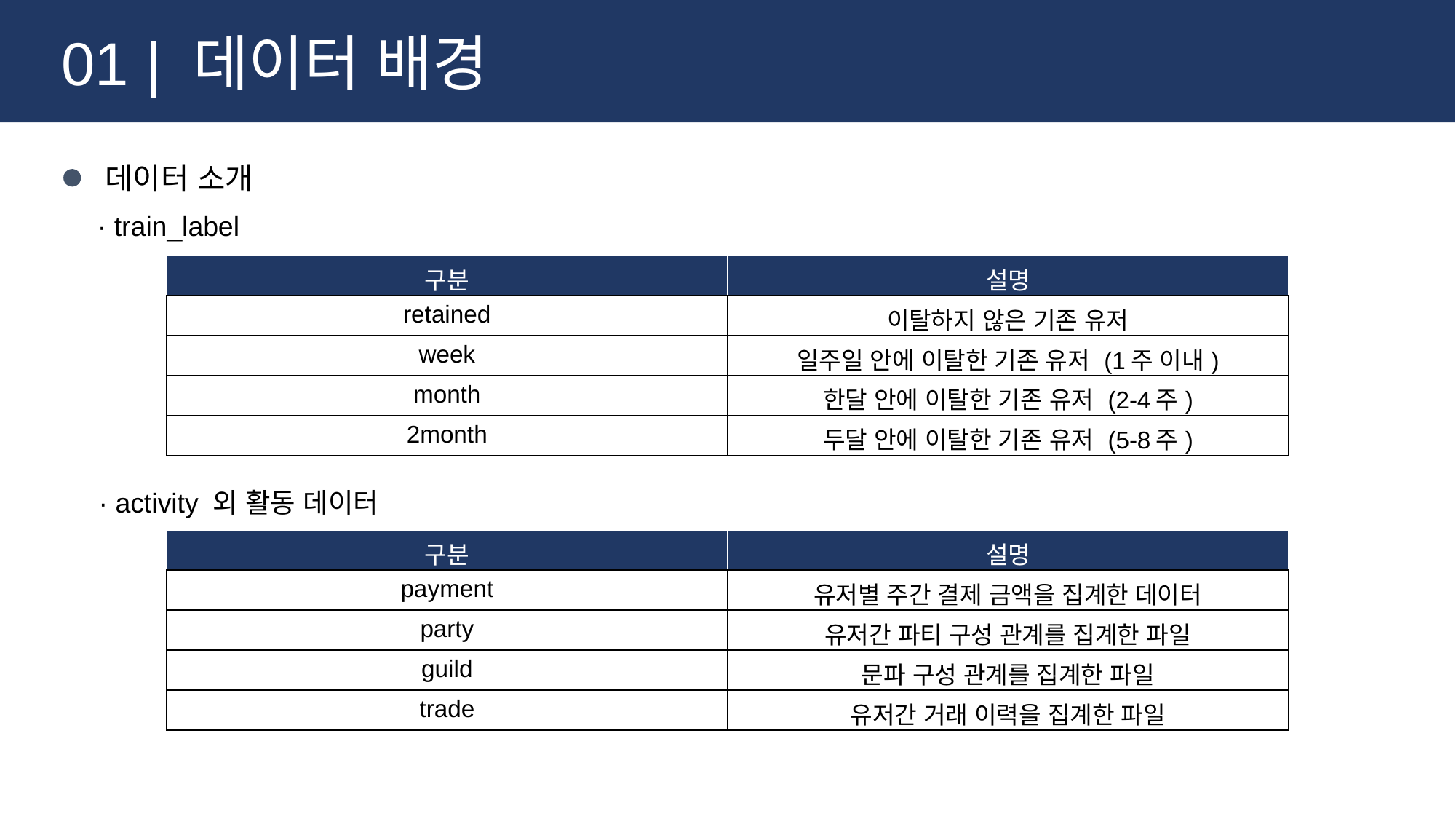

01 | 데이터 배경
 데이터 소개

 · train_label
| 구분 | 설명 |
| --- | --- |
| retained | 이탈하지 않은 기존 유저 |
| week | 일주일 안에 이탈한 기존 유저 (1주 이내) |
| month | 한달 안에 이탈한 기존 유저 (2-4주) |
| 2month | 두달 안에 이탈한 기존 유저 (5-8주) |
 · activity 외 활동 데이터
| 구분 | 설명 |
| --- | --- |
| payment | 유저별 주간 결제 금액을 집계한 데이터 |
| party | 유저간 파티 구성 관계를 집계한 파일 |
| guild | 문파 구성 관계를 집계한 파일 |
| trade | 유저간 거래 이력을 집계한 파일 |
5